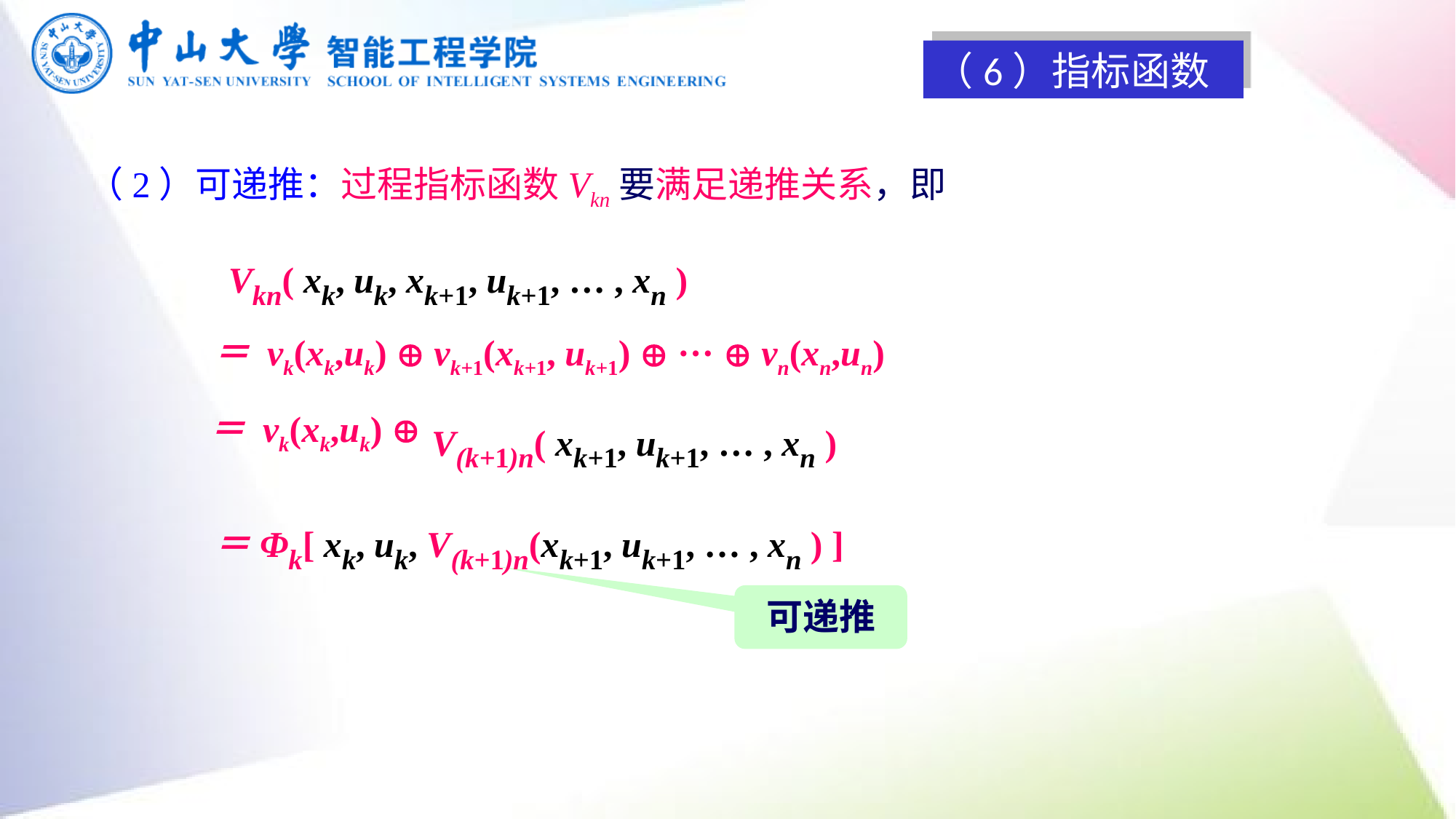

（6）指标函数
（2）可递推：过程指标函数Vkn要满足递推关系，即
Vkn( xk, uk, xk+1, uk+1, … , xn )
＝ vk(xk,uk) ⊕ vk+1(xk+1, uk+1) ⊕ ··· ⊕ vn(xn,un)
＝ vk(xk,uk) ⊕
V(k+1)n( xk+1, uk+1, … , xn )
＝Φk[ xk, uk, V(k+1)n(xk+1, uk+1, … , xn ) ]
可递推